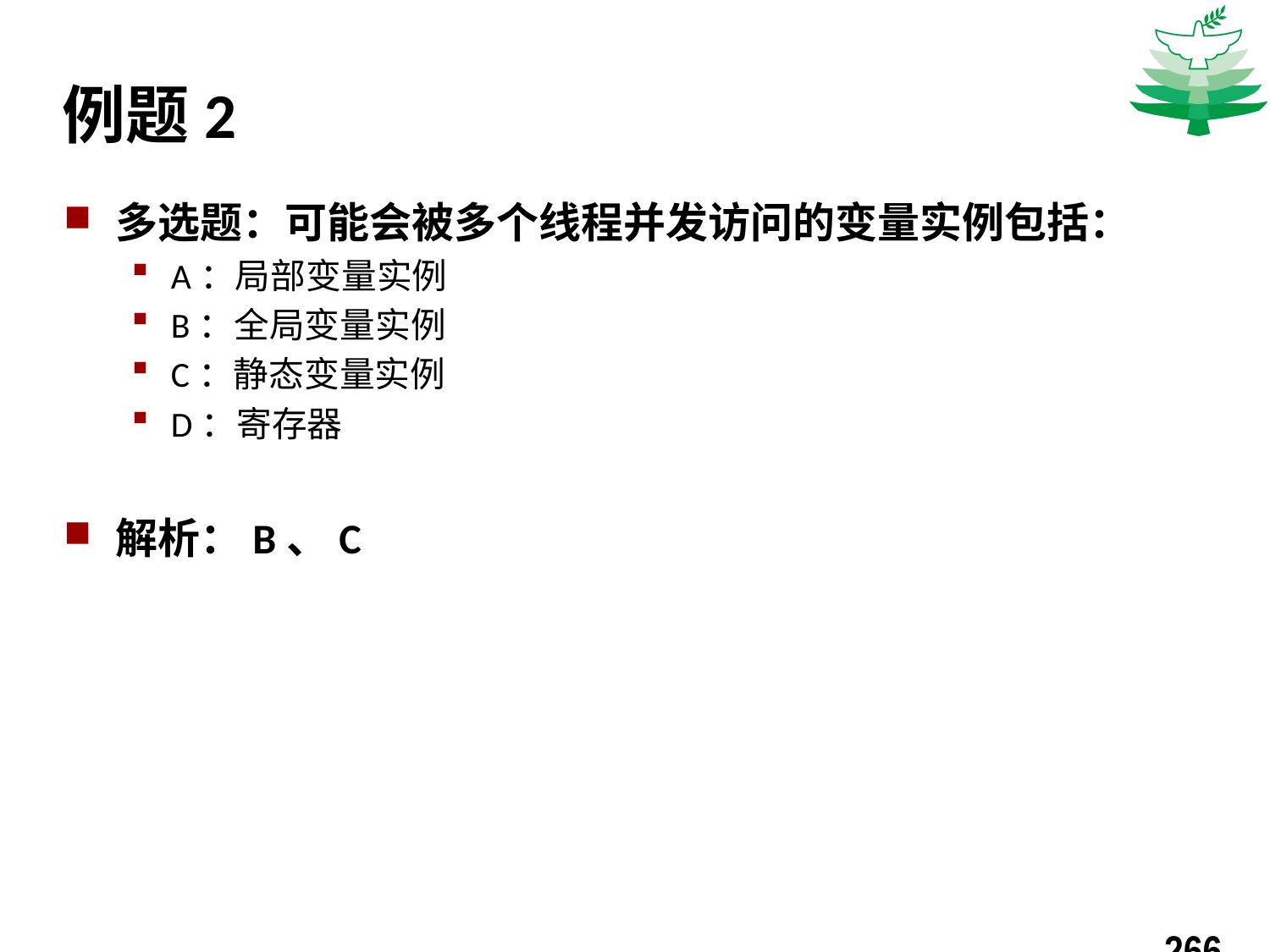

# 例题2
多选题：可能会被多个线程并发访问的变量实例包括：
A：局部变量实例
B：全局变量实例
C：静态变量实例
D：寄存器

解析：B、C